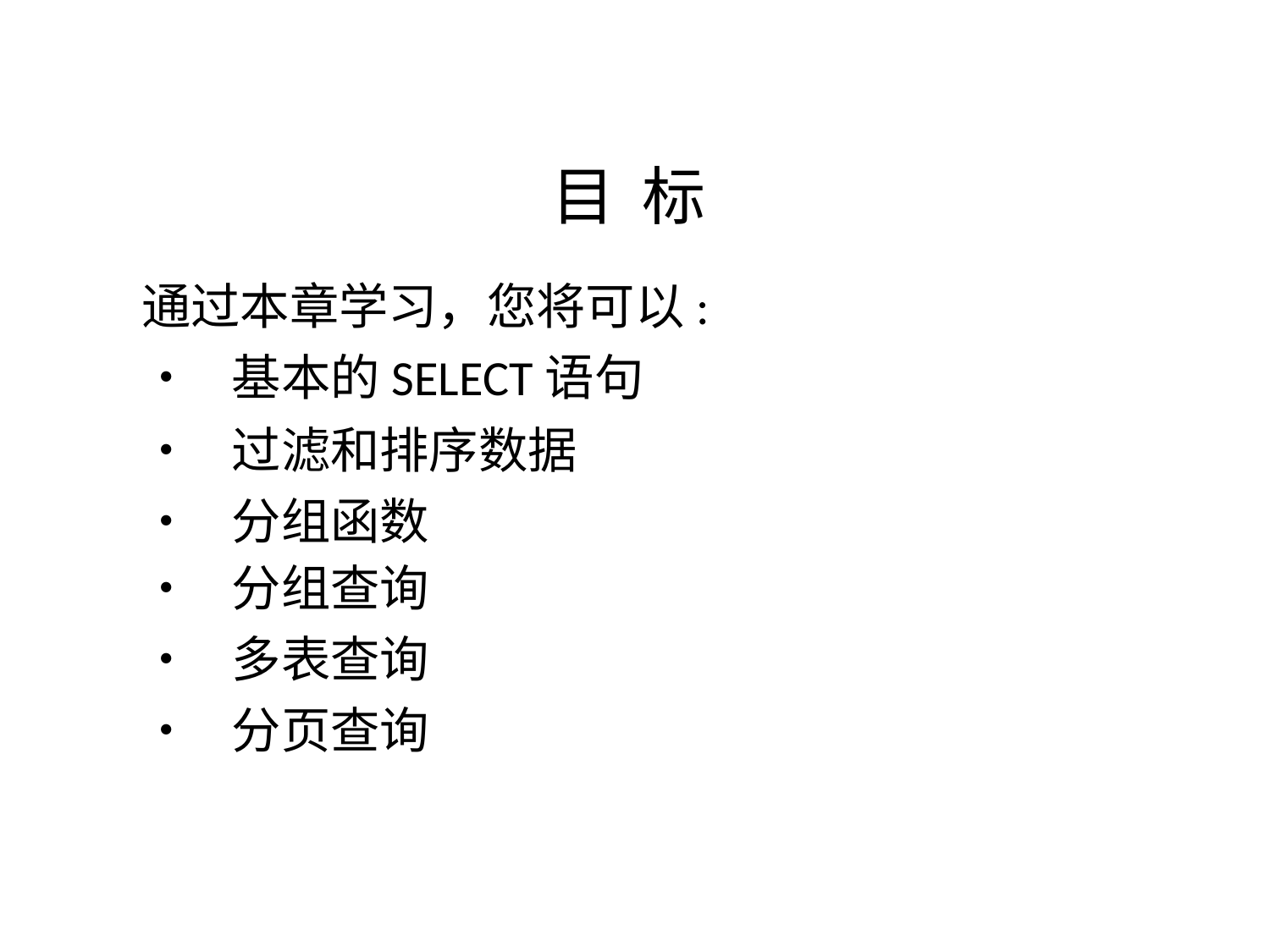

目 标
通过本章学习，您将可以:
• 基本的SELECT语句
• 过滤和排序数据
• 分组函数
• 分组查询
• 多表查询
• 分页查询